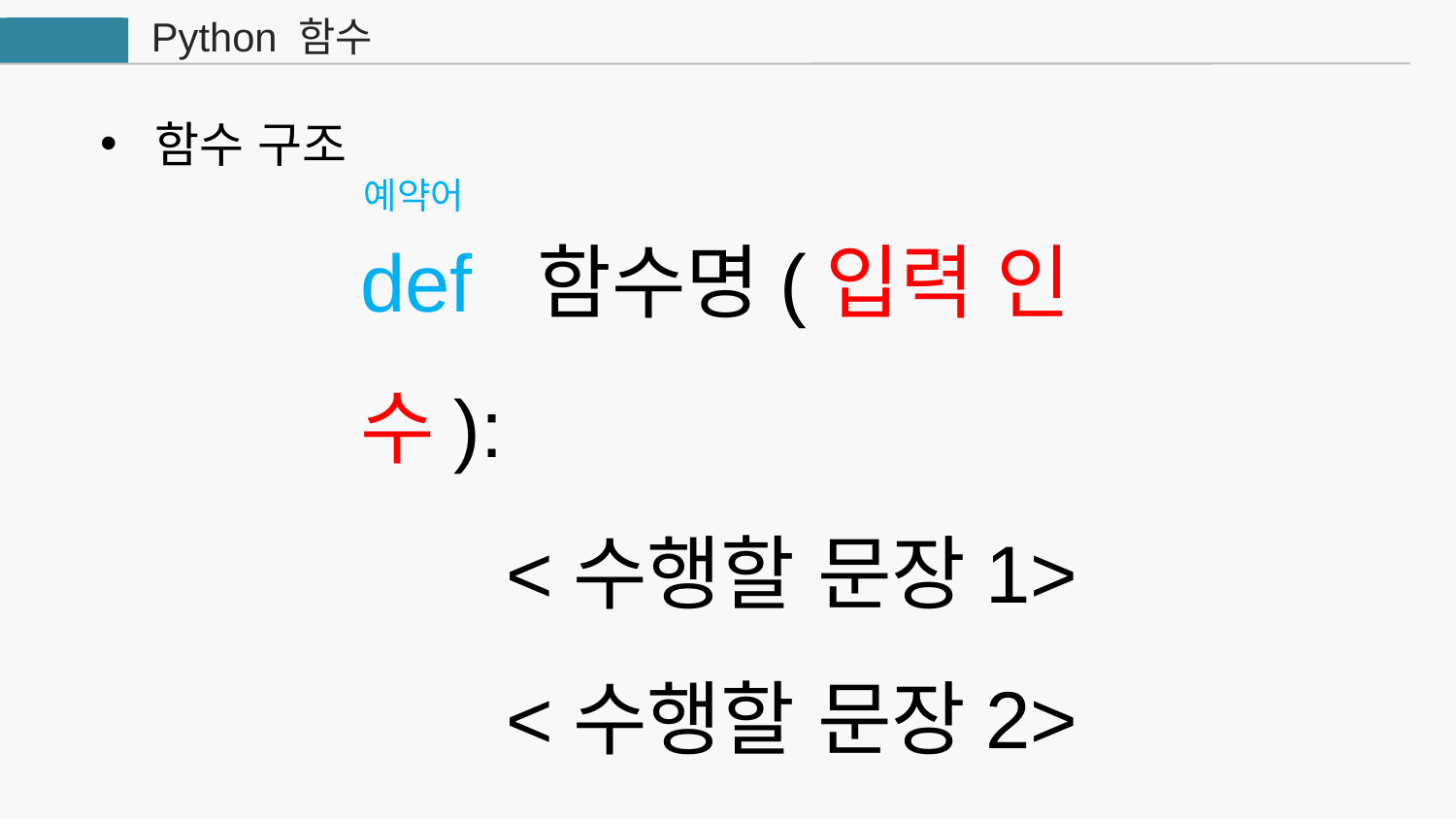

Python 함수

 Python

함수 구조
예약어
def  함수명(입력 인수):
<수행할 문장1>
<수행할 문장2>
 ...